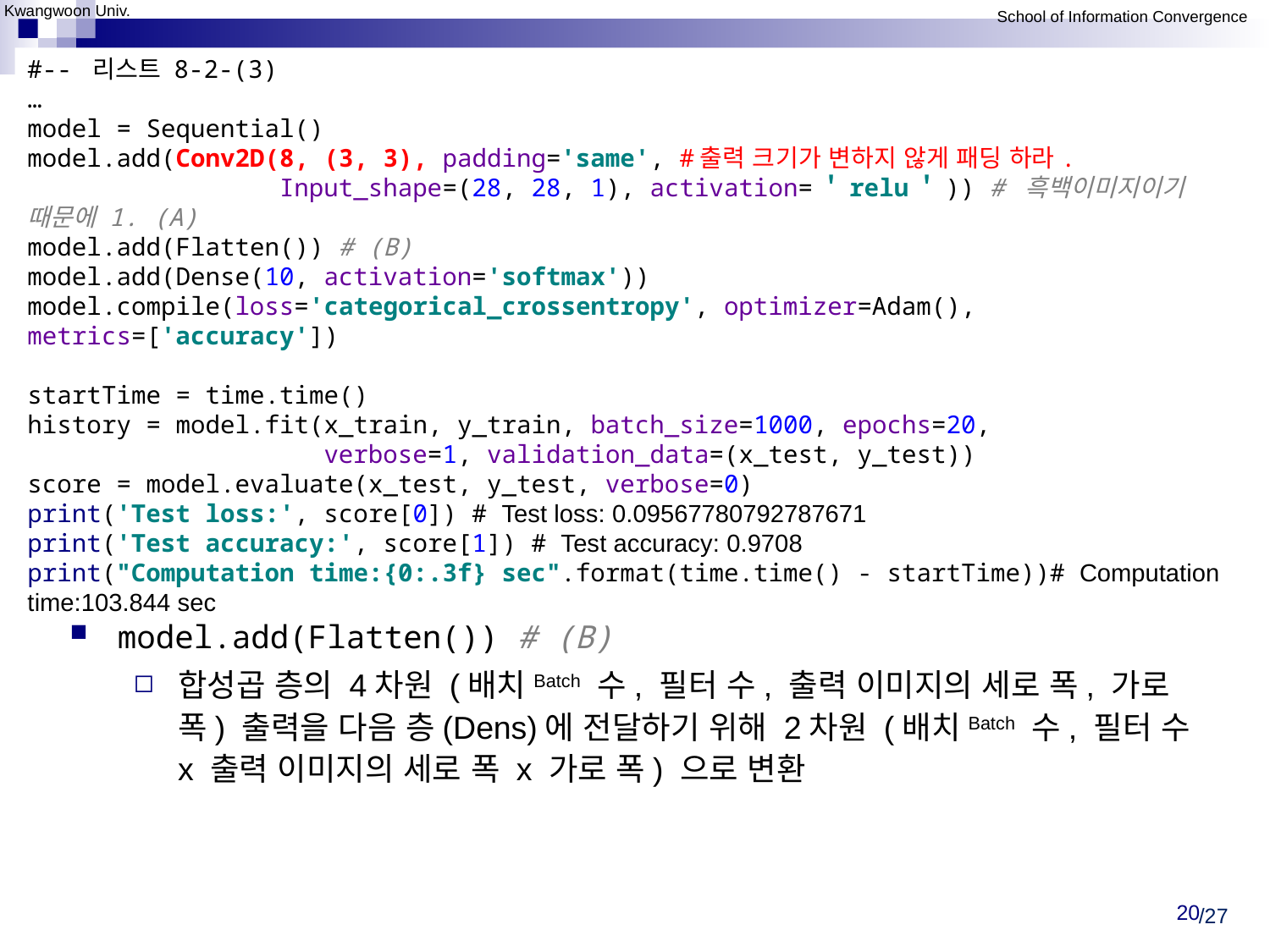

#-- 리스트 8-2-(3)
…
model = Sequential()
model.add(Conv2D(8, (3, 3), padding='same', #출력 크기가 변하지 않게 패딩 하라.
                 Input_shape=(28, 28, 1), activation=＇relu＇)) # 흑백이미지이기 때문에 1. (A)
model.add(Flatten()) # (B)
model.add(Dense(10, activation='softmax'))
model.compile(loss='categorical_crossentropy', optimizer=Adam(), metrics=['accuracy'])
startTime = time.time()
history = model.fit(x_train, y_train, batch_size=1000, epochs=20,
                    verbose=1, validation_data=(x_test, y_test))
score = model.evaluate(x_test, y_test, verbose=0)
print('Test loss:', score[0]) # Test loss: 0.09567780792787671
print('Test accuracy:', score[1]) # Test accuracy: 0.9708
print("Computation time:{0:.3f} sec".format(time.time() - startTime))# Computation time:103.844 sec
model.add(Flatten()) # (B)
합성곱 층의 4차원 (배치Batch 수, 필터 수, 출력 이미지의 세로 폭, 가로 폭) 출력을 다음 층(Dens)에 전달하기 위해 2차원 (배치Batch 수, 필터 수 x 출력 이미지의 세로 폭 x 가로 폭) 으로 변환

20